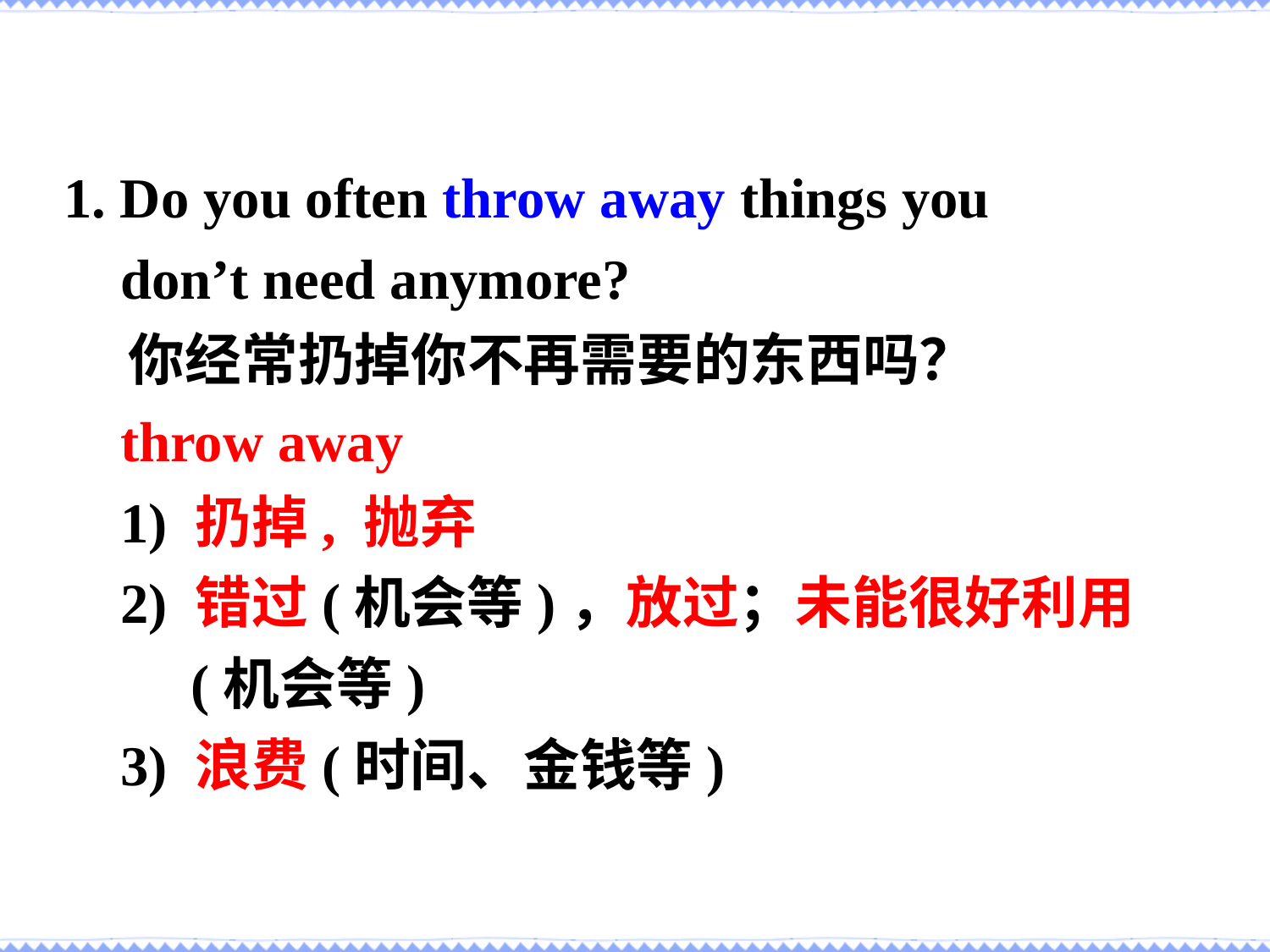

1. Do you often throw away things you
    don’t need anymore?
    你经常扔掉你不再需要的东西吗？
    throw away
    1) 扔掉, 抛弃
    2) 错过(机会等)，放过；未能很好利用
         (机会等)
    3) 浪费(时间、金钱等)